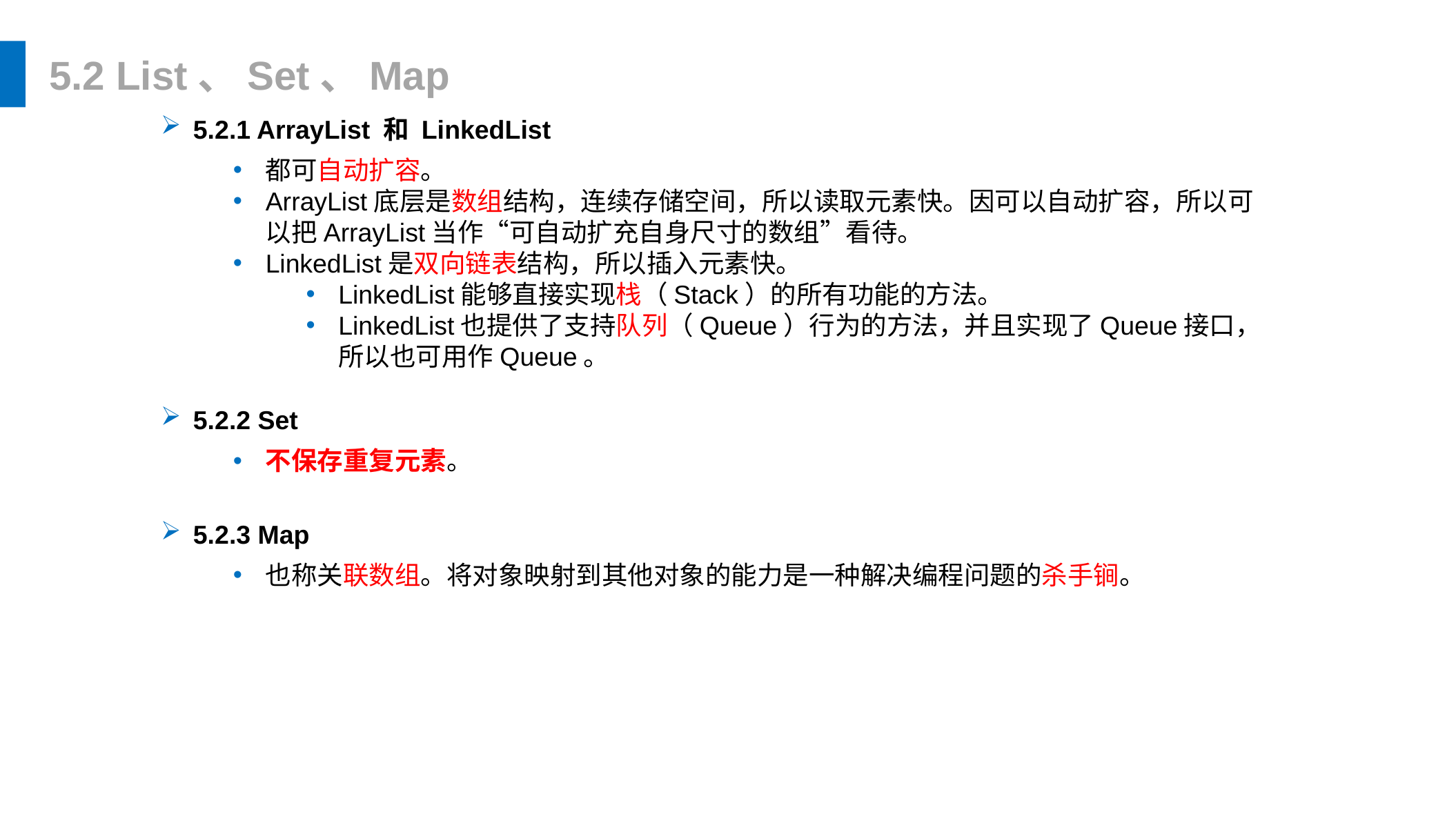

5.2 List、Set、Map
5.2.1 ArrayList 和 LinkedList
都可自动扩容。
ArrayList底层是数组结构，连续存储空间，所以读取元素快。因可以自动扩容，所以可以把ArrayList当作“可自动扩充自身尺寸的数组”看待。
LinkedList是双向链表结构，所以插入元素快。
LinkedList能够直接实现栈（Stack）的所有功能的方法。
LinkedList也提供了支持队列（Queue）行为的方法，并且实现了Queue接口，所以也可用作Queue。
5.2.2 Set
不保存重复元素。
5.2.3 Map
也称关联数组。将对象映射到其他对象的能力是一种解决编程问题的杀手锏。